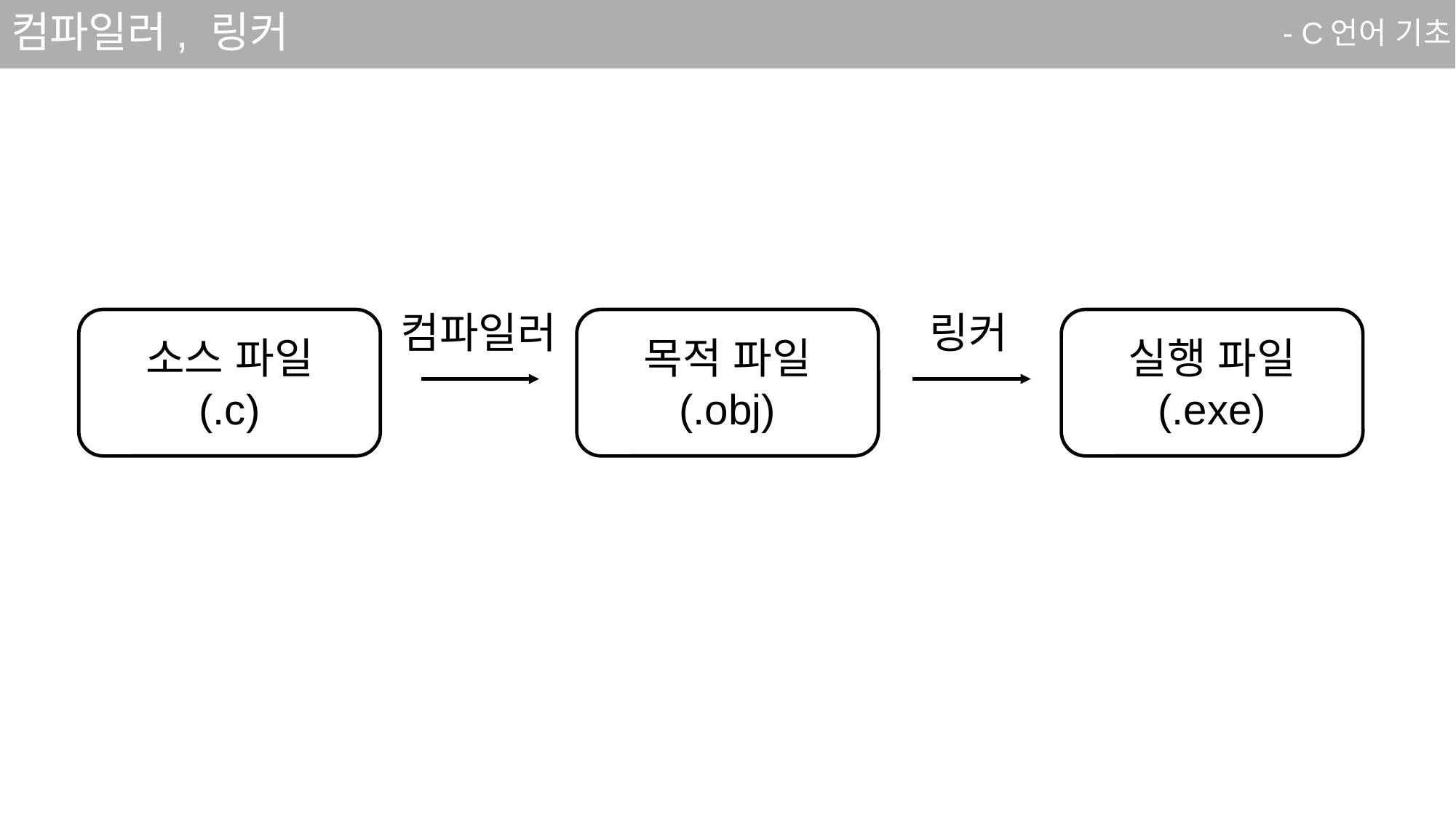

# 컴파일러, 링커
- C언어 기초
컴파일러
링커
소스 파일
(.c)
목적 파일
(.obj)
실행 파일
(.exe)